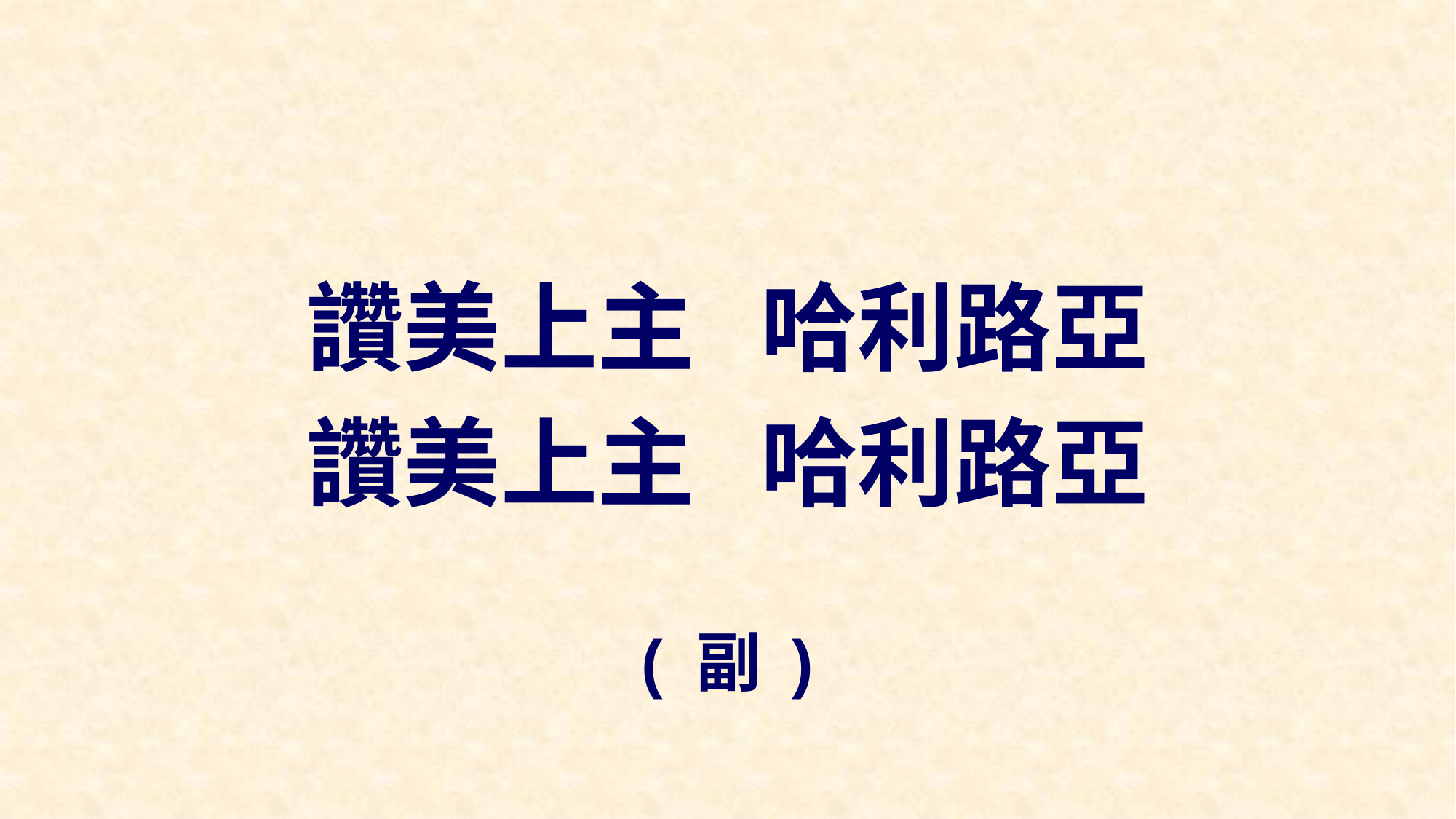

讚美上主   哈利路亞
讚美上主   哈利路亞
( 副 )